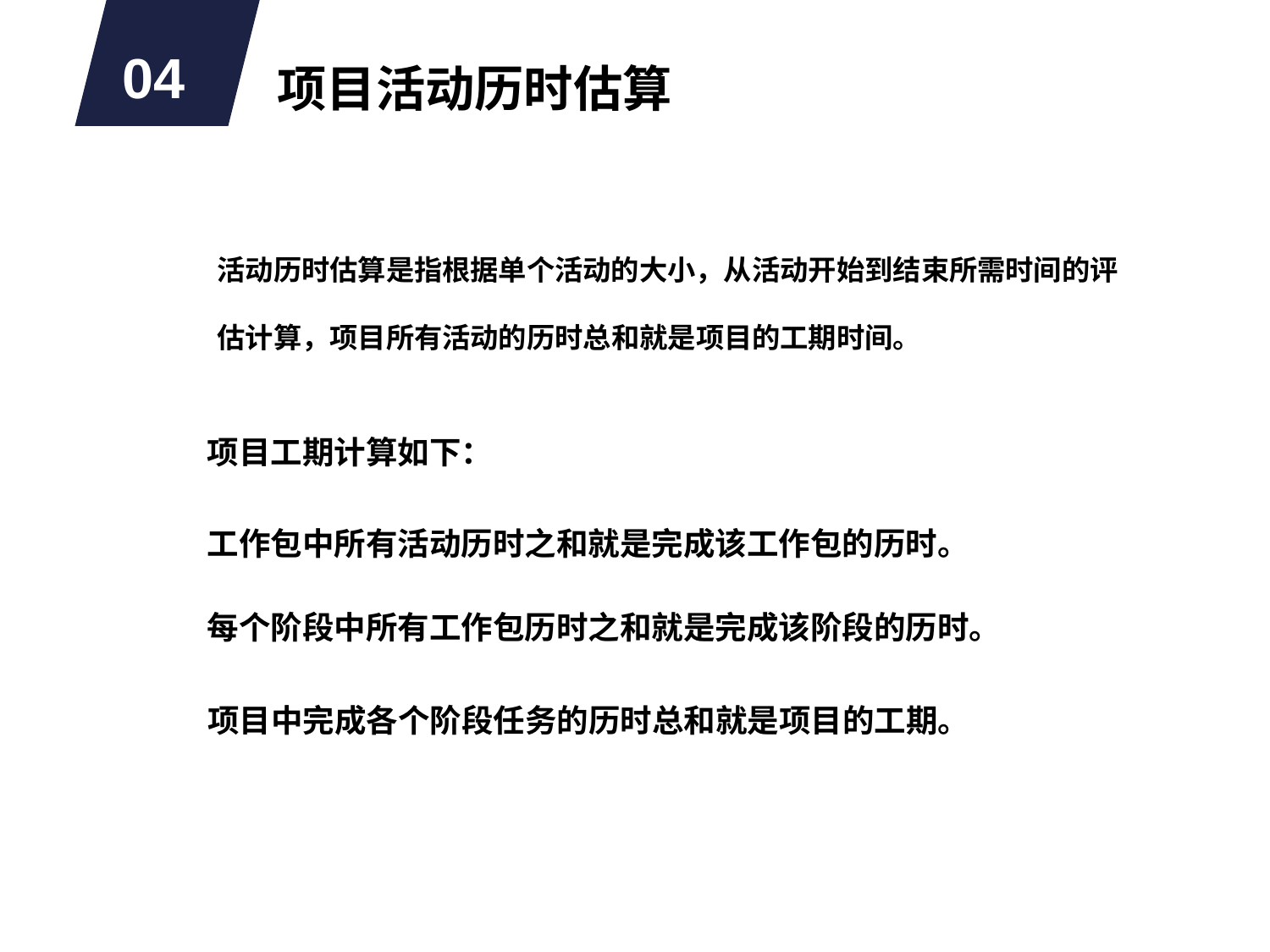

04
# 项目活动历时估算
活动历时估算是指根据单个活动的大小，从活动开始到结束所需时间的评

估计算，项目所有活动的历时总和就是项目的工期时间。
项目工期计算如下：
工作包中所有活动历时之和就是完成该工作包的历时。
每个阶段中所有工作包历时之和就是完成该阶段的历时。
项目中完成各个阶段任务的历时总和就是项目的工期。